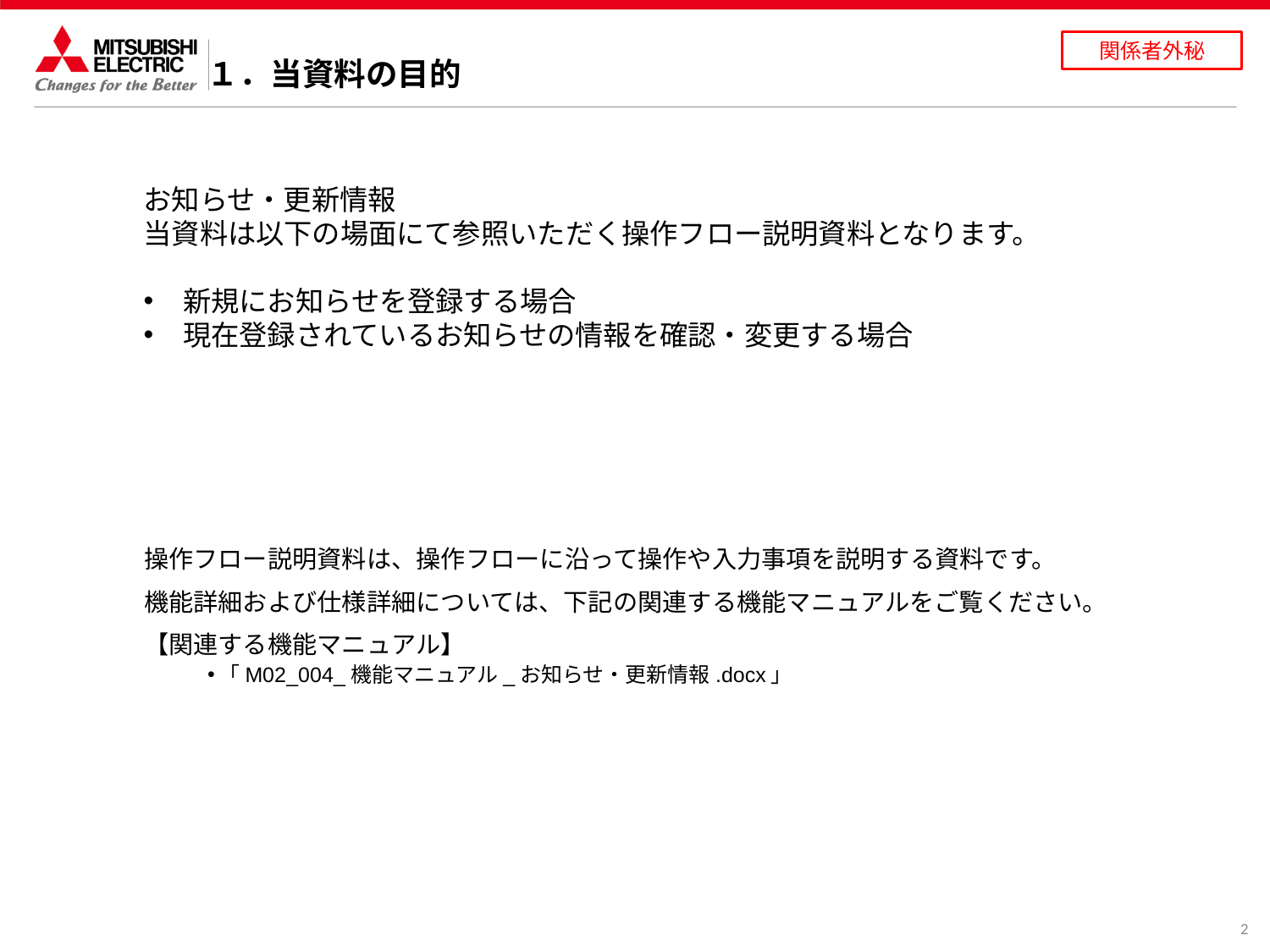

１．当資料の目的
お知らせ・更新情報
当資料は以下の場面にて参照いただく操作フロー説明資料となります。

新規にお知らせを登録する場合
現在登録されているお知らせの情報を確認・変更する場合

操作フロー説明資料は、操作フローに沿って操作や入力事項を説明する資料です。
機能詳細および仕様詳細については、下記の関連する機能マニュアルをご覧ください。
【関連する機能マニュアル】
「M02_004_機能マニュアル_お知らせ・更新情報.docx」
2